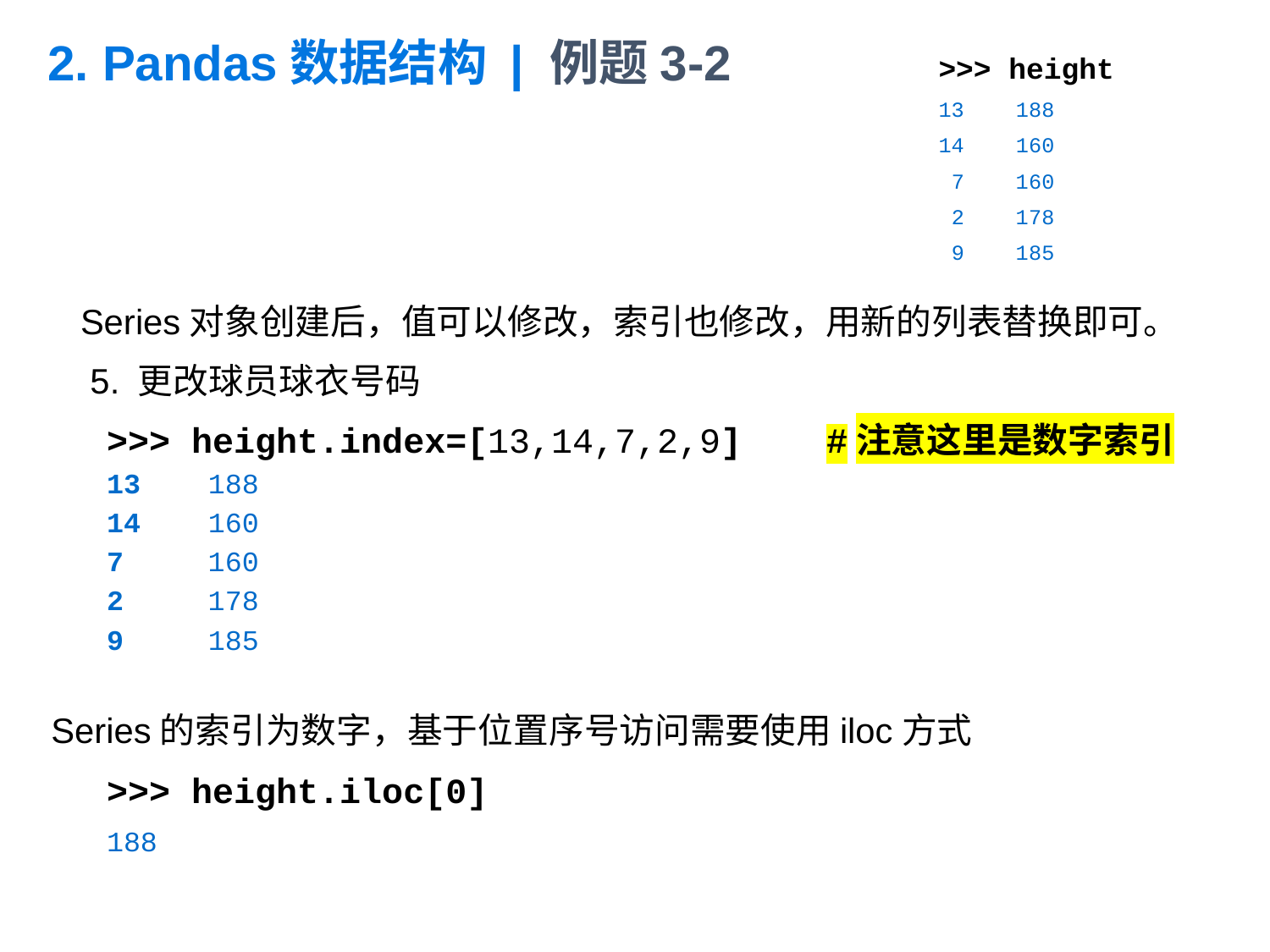

# 2. Pandas数据结构 | 例题3-2
>>> height
13    188
14    160
 7    160
 2    178
 9    185
   Series对象创建后，值可以修改，索引也修改，用新的列表替换即可。
    5. 更改球员球衣号码
>>> height.index=[13,14,7,2,9]    #注意这里是数字索引
13    188
14    160
7     160
2     178
9     185

Series的索引为数字，基于位置序号访问需要使用iloc方式
>>> height.iloc[0]
188